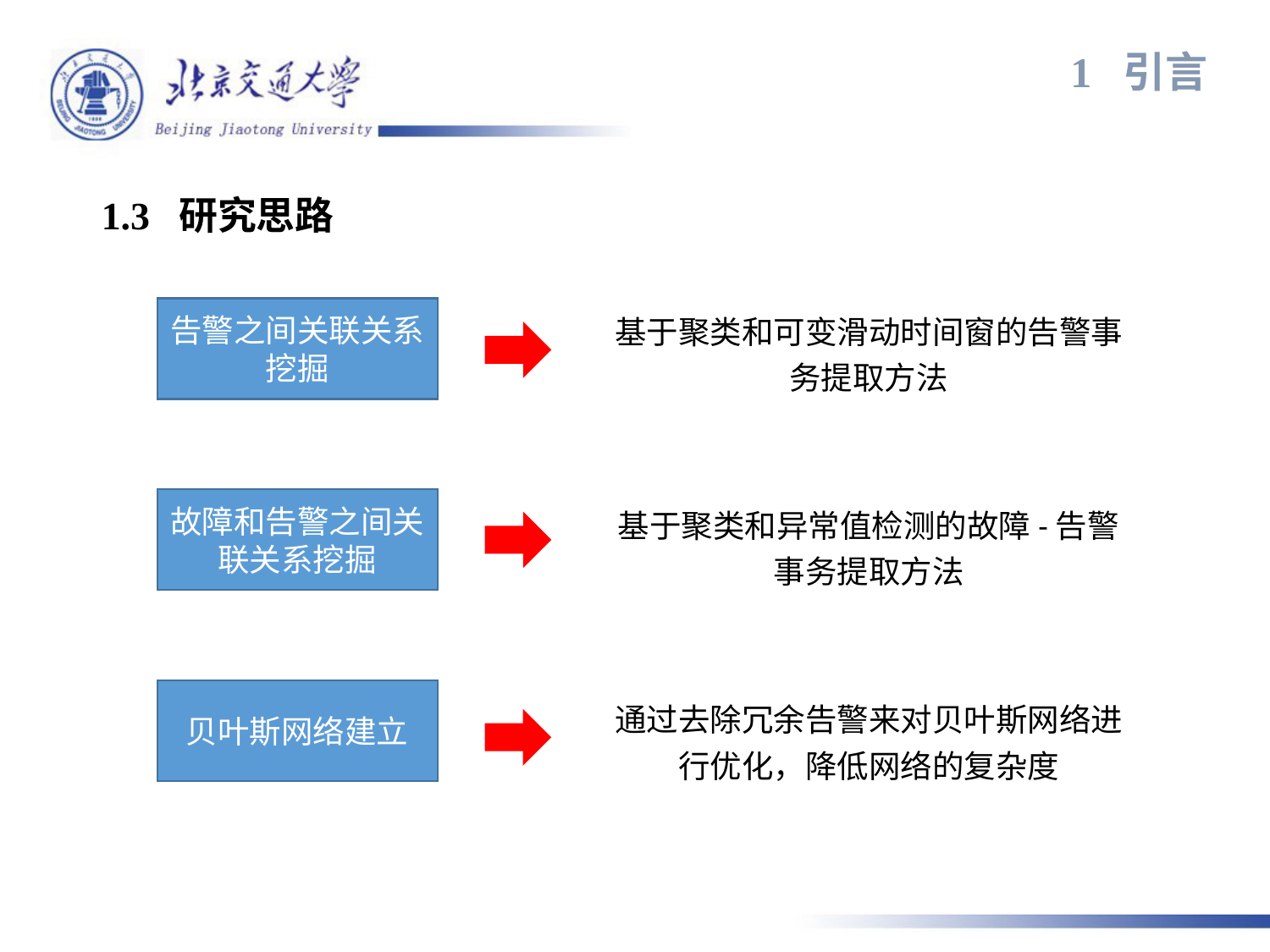

1  引言
1.3  研究思路
告警之间关联关系挖掘
基于聚类和可变滑动时间窗的告警事务提取方法

故障和告警之间关联关系挖掘
基于聚类和异常值检测的故障-告警事务提取方法

贝叶斯网络建立
通过去除冗余告警来对贝叶斯网络进行优化，降低网络的复杂度